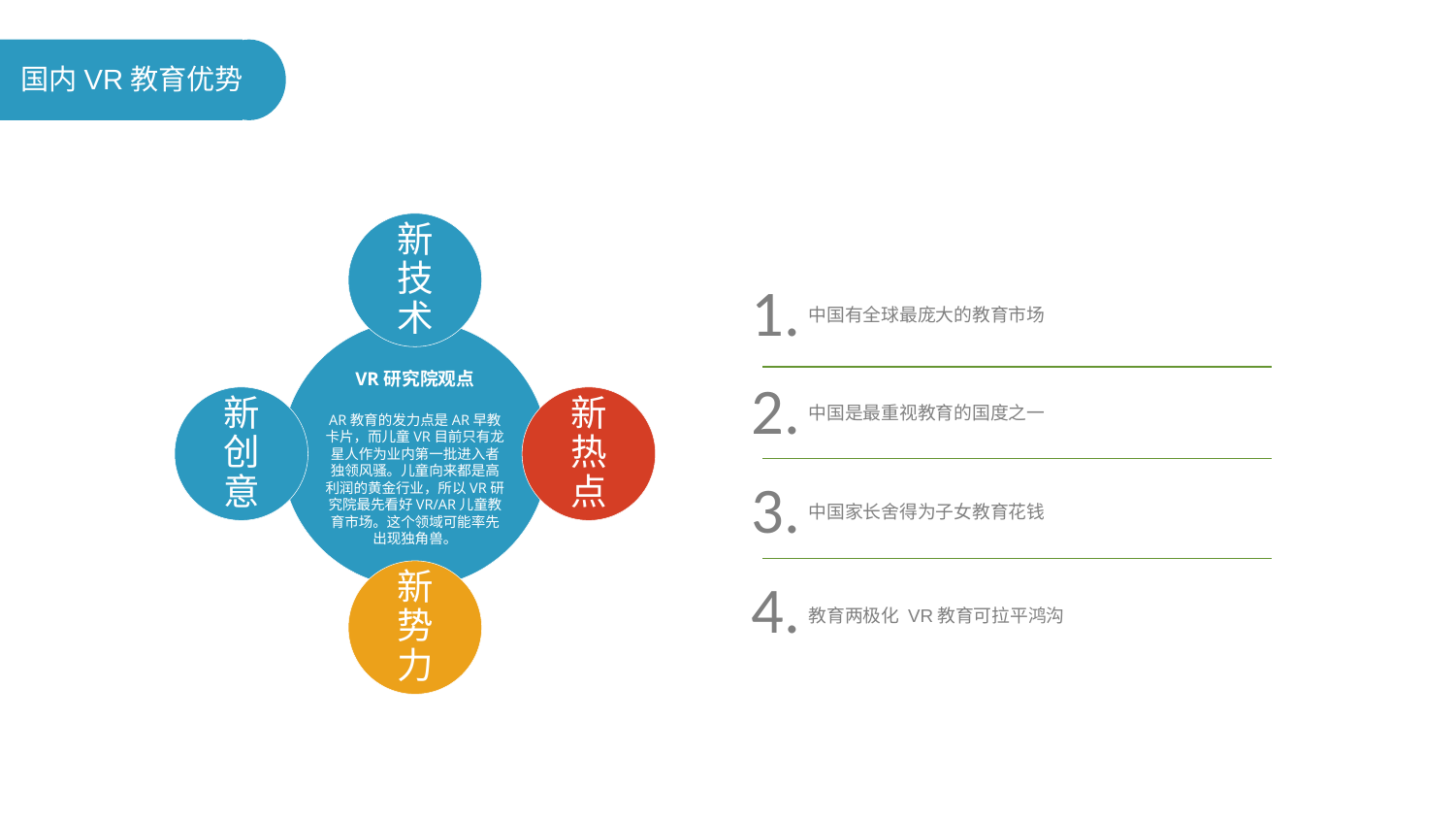

国内VR教育优势
新技术

VR研究院观点

AR教育的发力点是AR早教卡片，而儿童VR目前只有龙星人作为业内第一批进入者独领风骚。儿童向来都是高利润的黄金行业，所以VR研究院最先看好VR/AR儿童教育市场。这个领域可能率先出现独角兽。
新创意
新热点
新势力
1.
中国有全球最庞大的教育市场
2.
中国是最重视教育的国度之一
3.
中国家长舍得为子女教育花钱
4.
教育两极化 VR教育可拉平鸿沟